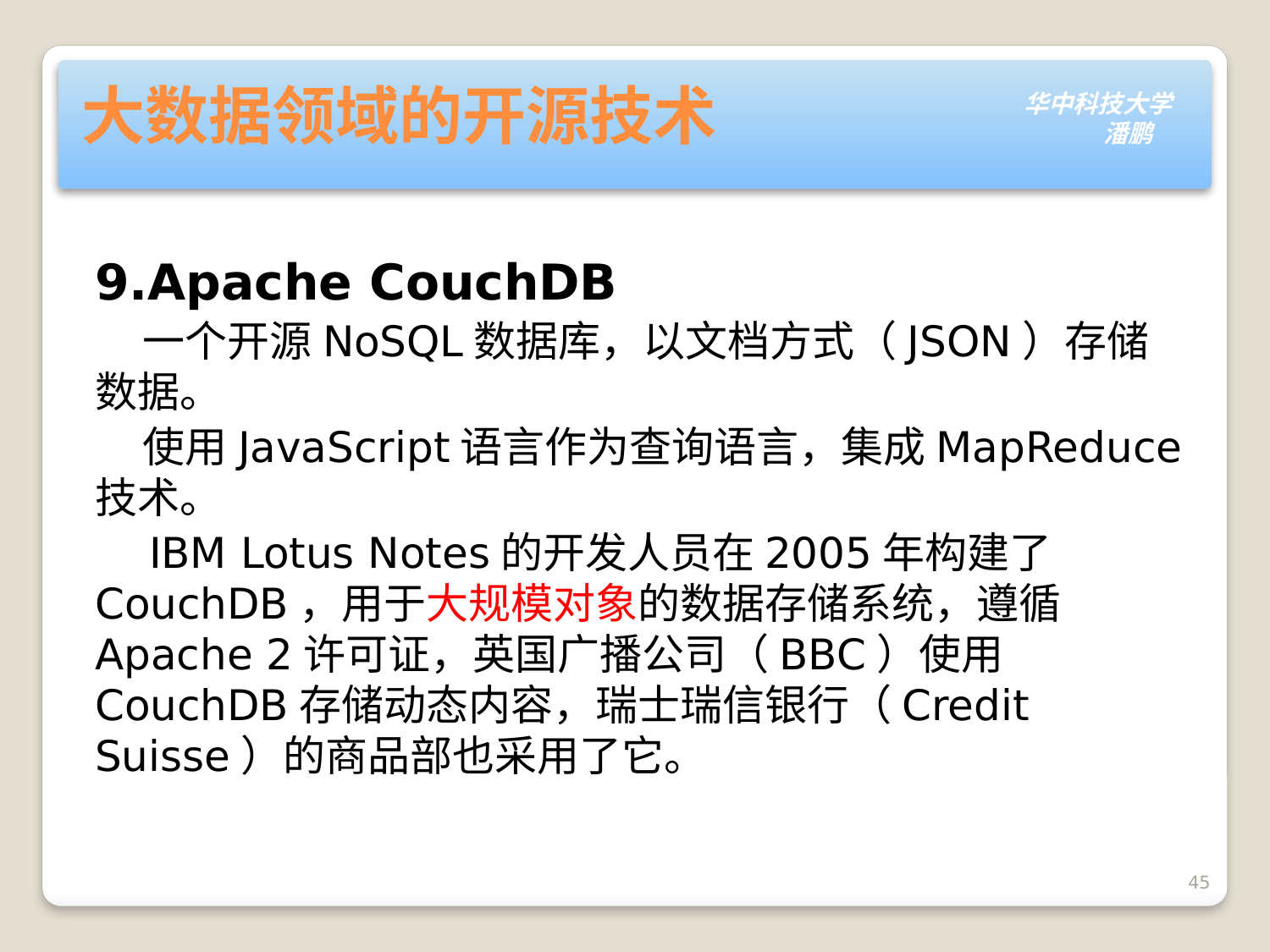

# 大数据领域的开源技术
9.Apache CouchDB
    一个开源NoSQL数据库，以文档方式（JSON）存储数据。
    使用JavaScript语言作为查询语言，集成MapReduce技术。
    IBM Lotus Notes的开发人员在2005年构建了CouchDB，用于大规模对象的数据存储系统，遵循Apache 2许可证，英国广播公司（BBC）使用CouchDB存储动态内容，瑞士瑞信银行（Credit Suisse）的商品部也采用了它。
45